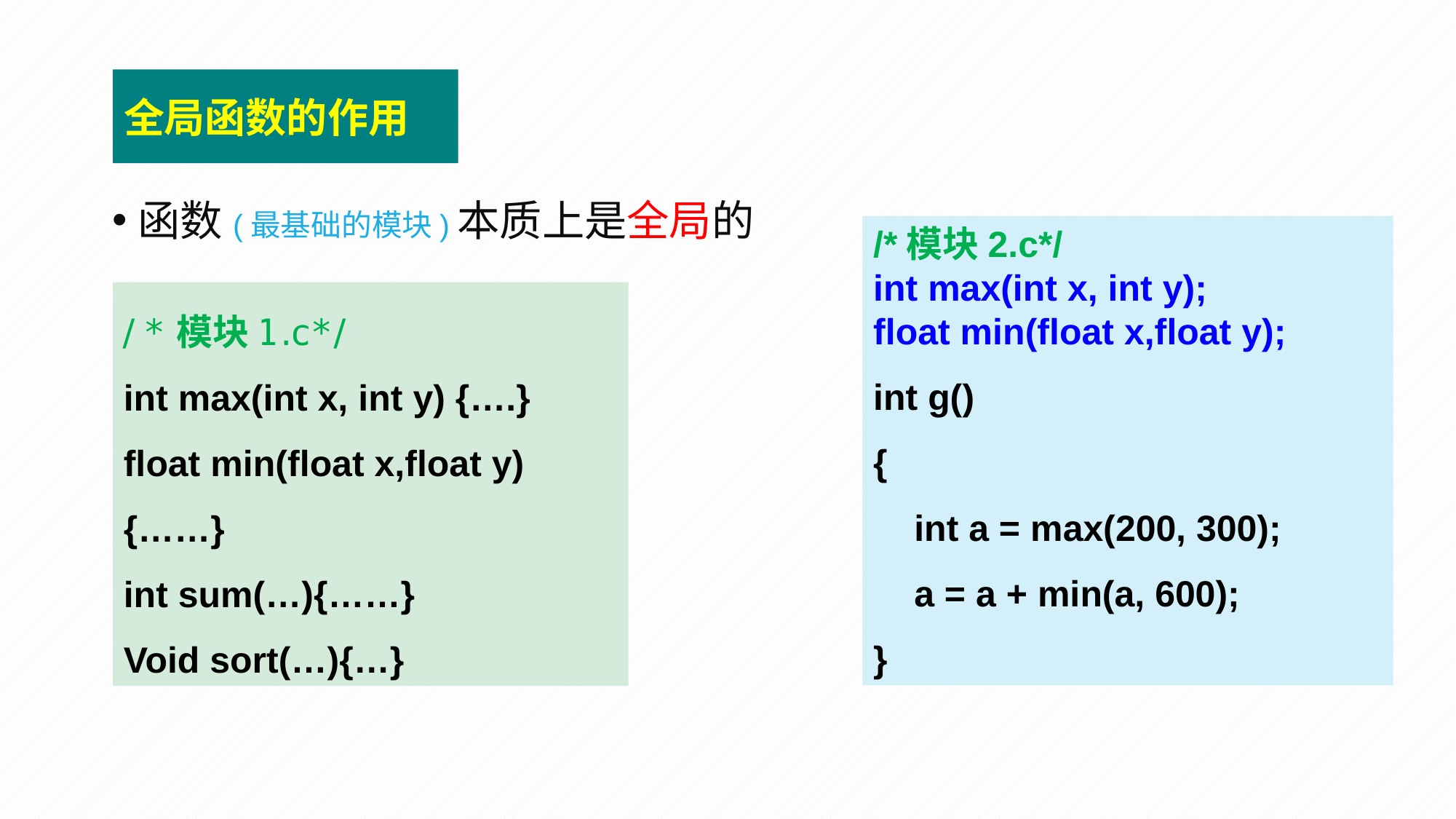

全局函数的作用
函数(最基础的模块)本质上是全局的
/*模块2.c*/
int max(int x, int y);
float min(float x,float y);
int g()
{
    int a = max(200, 300);
    a = a + min(a, 600);
}
/*模块1.c*/
int max(int x, int y) {….}
float min(float x,float y){……}
int sum(…){……}
Void sort(…){…}